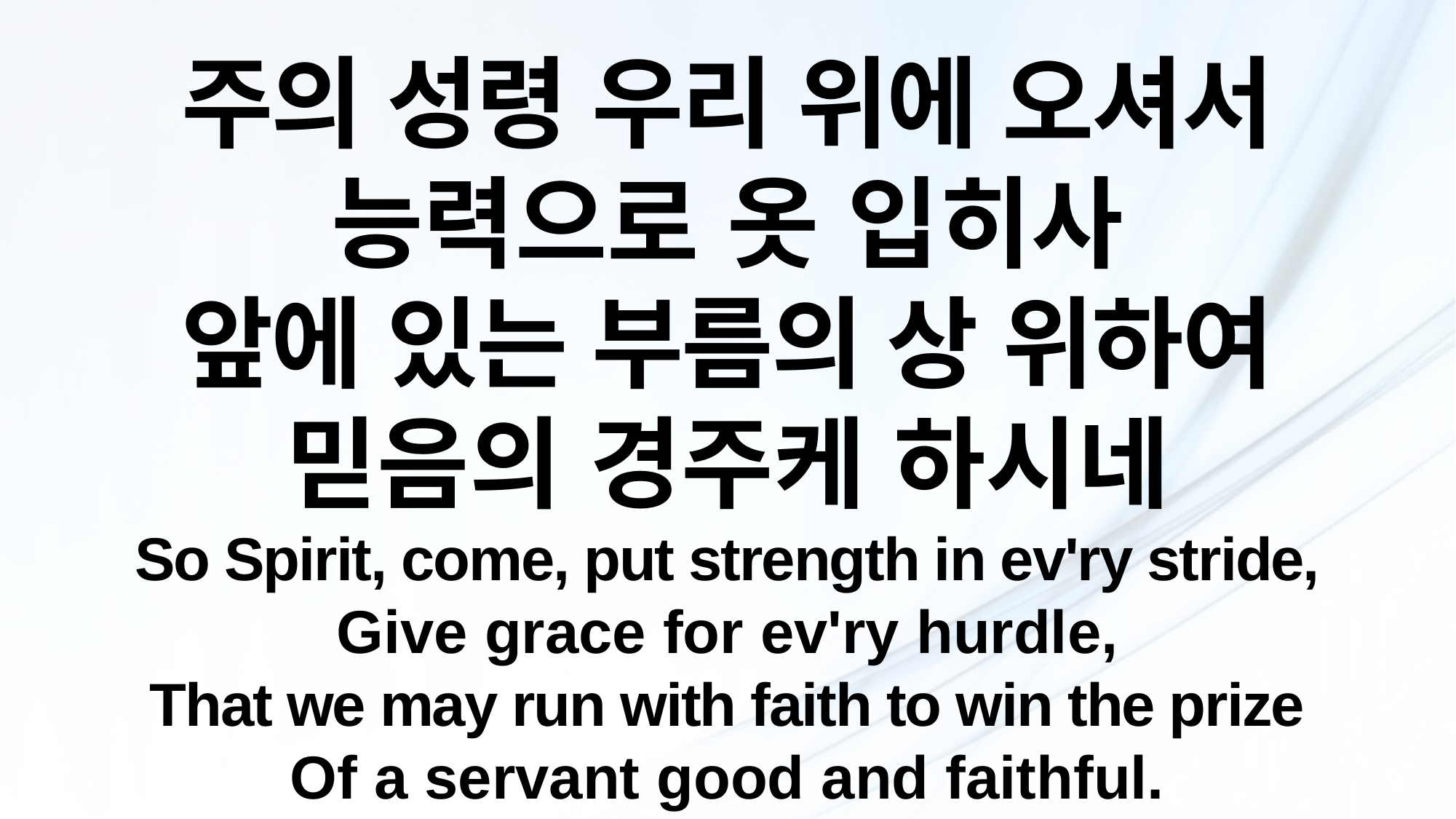

주의 성령 우리 위에 오셔서
능력으로 옷 입히사
앞에 있는 부름의 상 위하여
믿음의 경주케 하시네
So Spirit, come, put strength in ev'ry stride,
Give grace for ev'ry hurdle,
That we may run with faith to win the prize
Of a servant good and faithful.